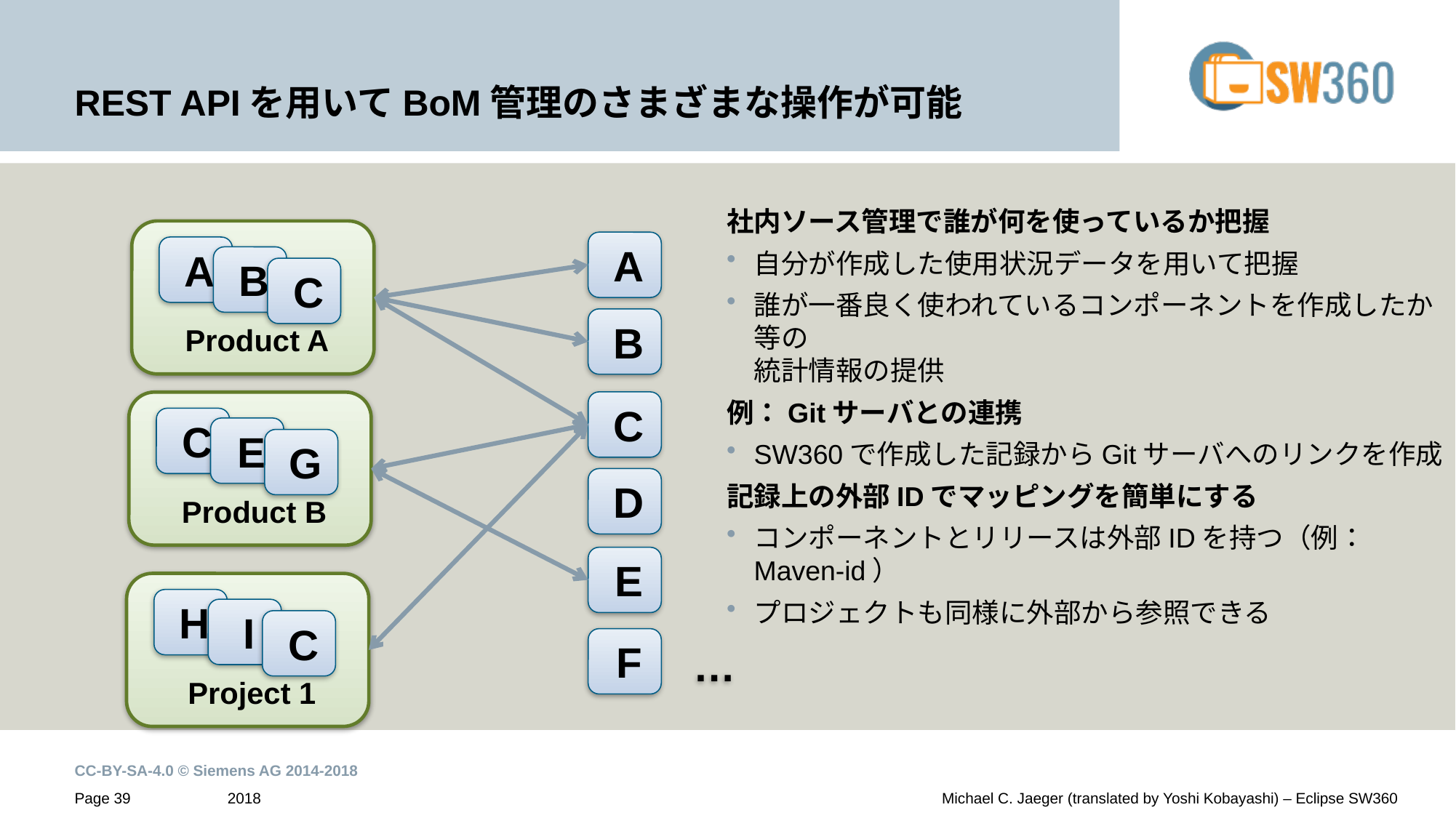

# REST APIを用いてBoM管理のさまざまな操作が可能

社内ソース管理で誰が何を使っているか把握
自分が作成した使用状況データを用いて把握
誰が一番良く使われているコンポーネントを作成したか等の
統計情報の提供
例：Gitサーバとの連携
SW360で作成した記録からGitサーバへのリンクを作成
記録上の外部IDでマッピングを簡単にする
コンポーネントとリリースは外部IDを持つ（例：Maven-id）
プロジェクトも同様に外部から参照できる
Product A
A
A
B
C
B
C
Product B
C
E
G
D
E
Project 1
H
I
C
F
…